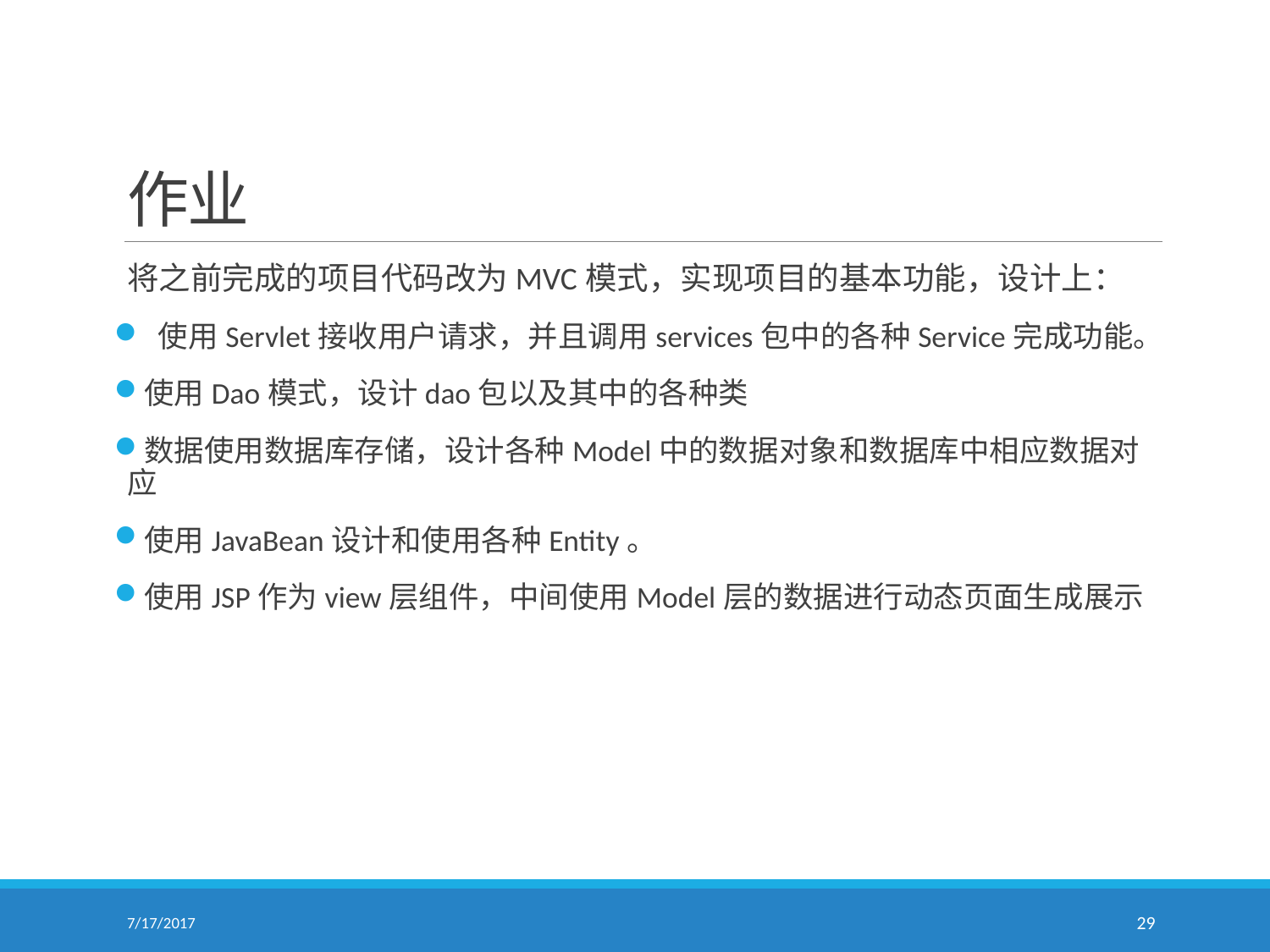

# 作业
将之前完成的项目代码改为MVC模式，实现项目的基本功能，设计上：
 使用Servlet接收用户请求，并且调用services包中的各种Service完成功能。
使用Dao模式，设计dao包以及其中的各种类
数据使用数据库存储，设计各种Model中的数据对象和数据库中相应数据对应
使用JavaBean设计和使用各种Entity。
使用JSP作为view层组件，中间使用Model层的数据进行动态页面生成展示

7/17/2017

29